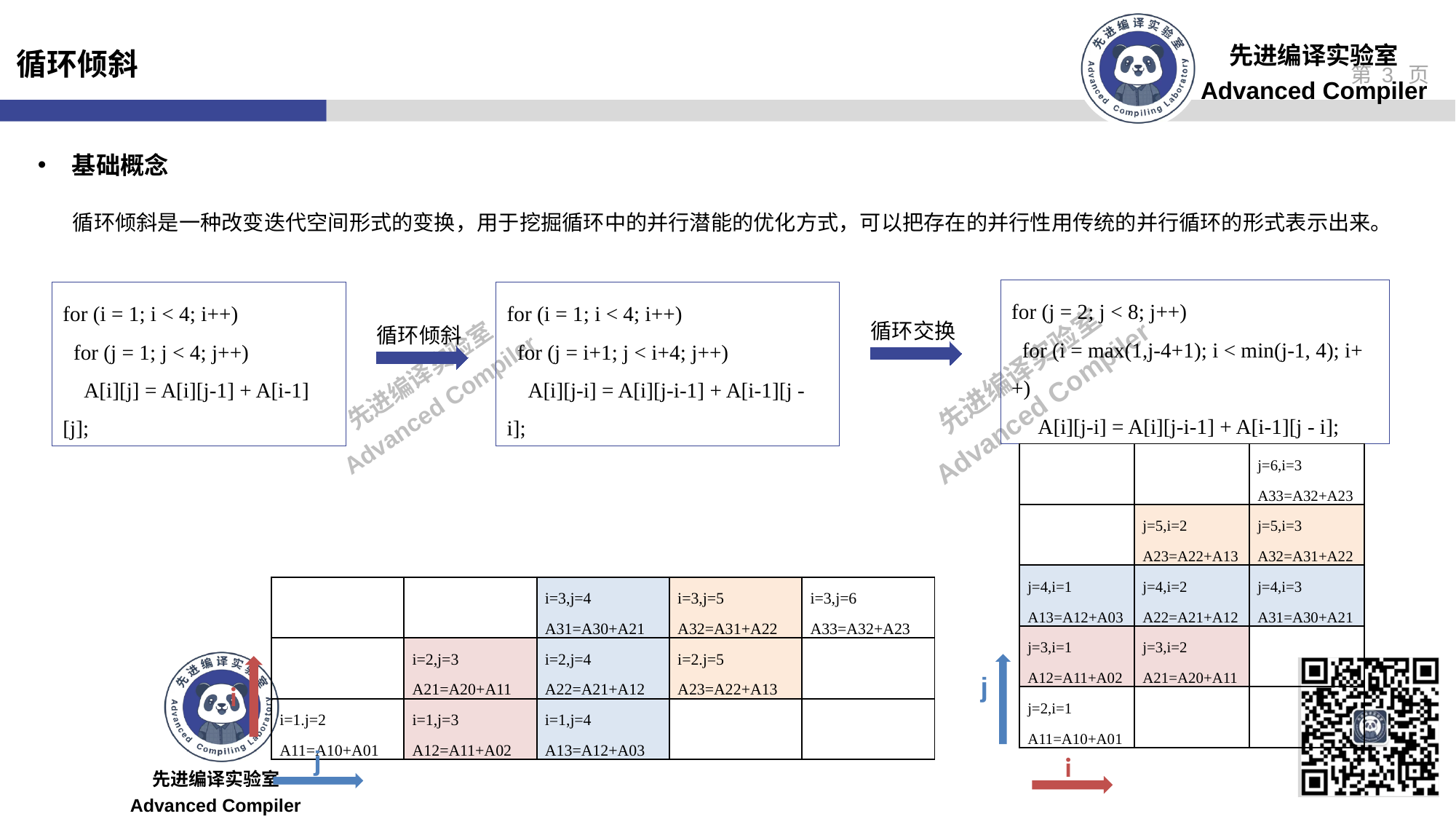

循环倾斜
基础概念
循环倾斜是一种改变迭代空间形式的变换，用于挖掘循环中的并行潜能的优化方式，可以把存在的并行性用传统的并行循环的形式表示出来。
for (j = 2; j < 8; j++)
  for (i = max(1,j-4+1); i < min(j-1, 4); i++)
     A[i][j-i] = A[i][j-i-1] + A[i-1][j - i];
for (i = 1; i < 4; i++)
  for (j = 1; j < 4; j++)
    A[i][j] = A[i][j-1] + A[i-1][j];
for (i = 1; i < 4; i++)
  for (j = i+1; j < i+4; j++)
    A[i][j-i] = A[i][j-i-1] + A[i-1][j - i];
循环交换

循环倾斜

|  |  | j=6,i=3 A33=A32+A23 |
| --- | --- | --- |
|  | j=5,i=2 A23=A22+A13 | j=5,i=3 A32=A31+A22 |
| j=4,i=1 A13=A12+A03 | j=4,i=2 A22=A21+A12 | j=4,i=3 A31=A30+A21 |
| j=3,i=1 A12=A11+A02 | j=3,i=2 A21=A20+A11 |  |
| j=2,i=1 A11=A10+A01 |  |  |
|  |  | i=3,j=4 A31=A30+A21 | i=3,j=5 A32=A31+A22 | i=3,j=6 A33=A32+A23 |
| --- | --- | --- | --- | --- |
|  | i=2,j=3 A21=A20+A11 | i=2,j=4 A22=A21+A12 | i=2.j=5 A23=A22+A13 |  |
| i=1.j=2 A11=A10+A01 | i=1,j=3 A12=A11+A02 | i=1,j=4 A13=A12+A03 |  |  |
i

j

i

j